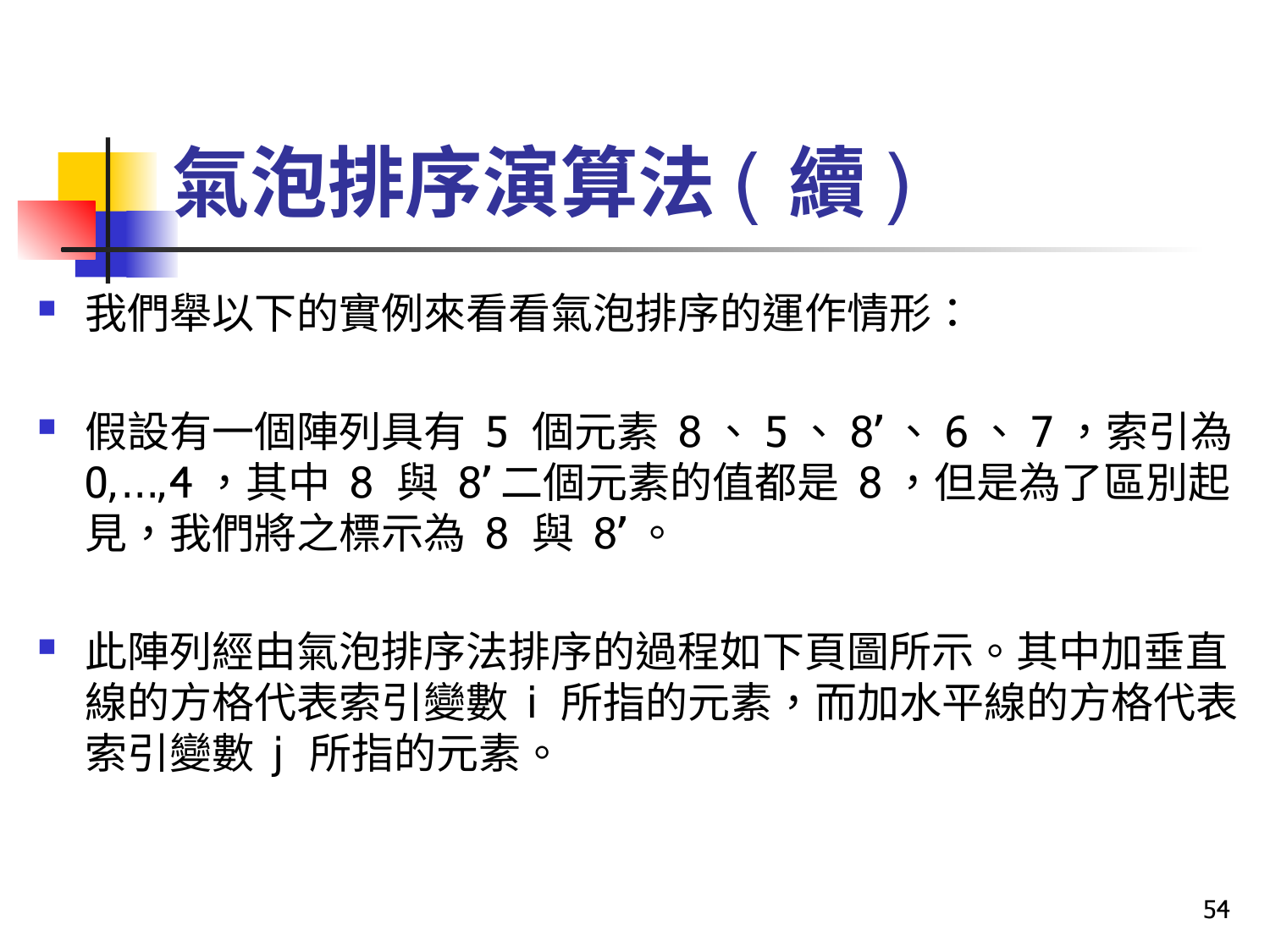

# 氣泡排序演算法(續)
我們舉以下的實例來看看氣泡排序的運作情形：

假設有一個陣列具有 5 個元素 8、5、8’、6、7，索引為 0,...,4，其中 8 與 8’二個元素的值都是 8，但是為了區別起見，我們將之標示為 8 與 8’。

此陣列經由氣泡排序法排序的過程如下頁圖所示。其中加垂直線的方格代表索引變數 i 所指的元素，而加水平線的方格代表索引變數 j 所指的元素。
54